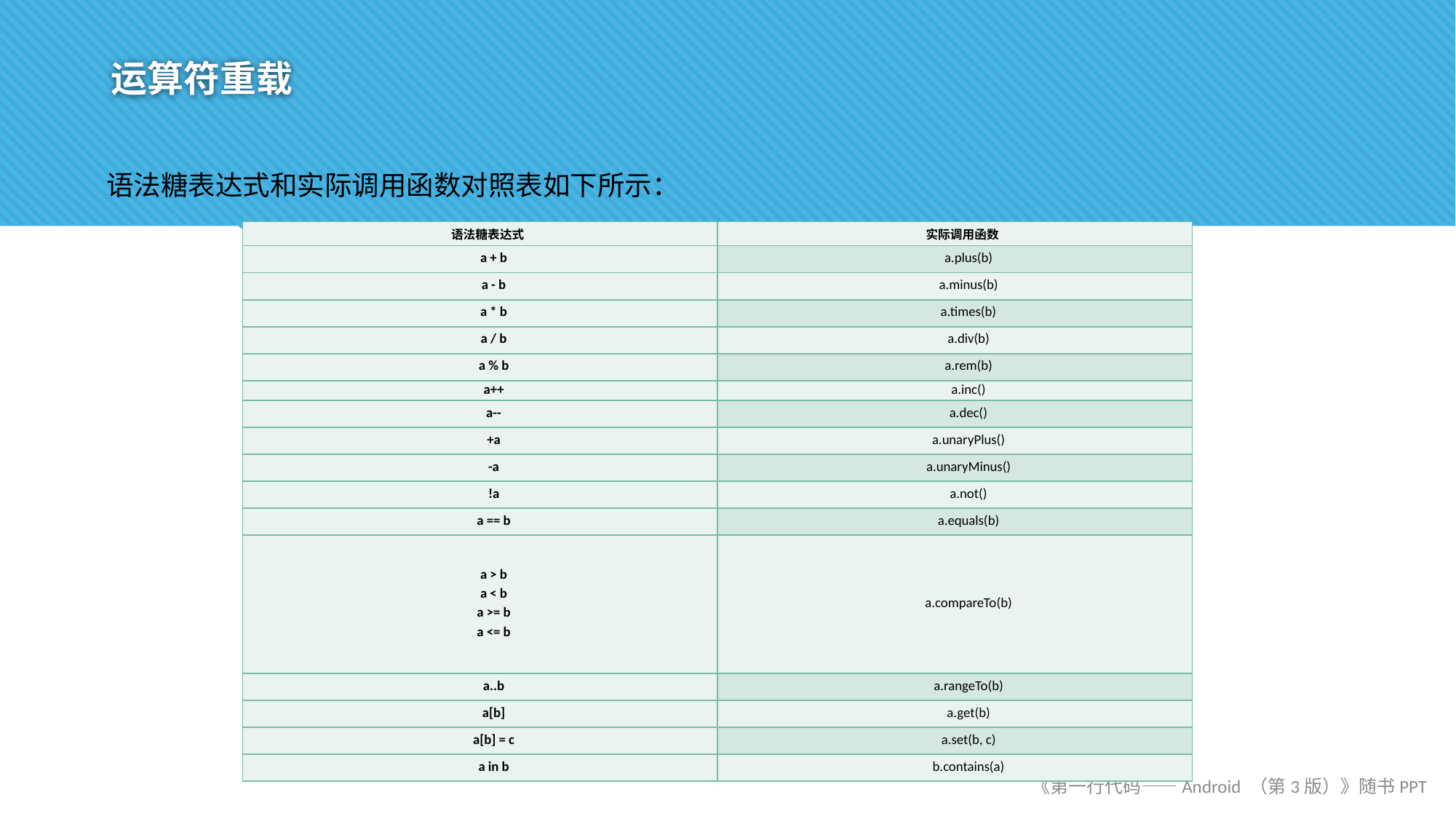

# 运算符重载
语法糖表达式和实际调用函数对照表如下所示：
| 语法糖表达式 | 实际调用函数 |
| --- | --- |
| a + b | a.plus(b) |
| a - b | a.minus(b) |
| a \* b | a.times(b) |
| a / b | a.div(b) |
| a % b | a.rem(b) |
| a++ | a.inc() |
| a-- | a.dec() |
| +a | a.unaryPlus() |
| -a | a.unaryMinus() |
| !a | a.not() |
| a == b | a.equals(b) |
| a > b a < b a >= b a <= b | a.compareTo(b) |
| a..b | a.rangeTo(b) |
| a[b] | a.get(b) |
| a[b] = c | a.set(b, c) |
| a in b | b.contains(a) |